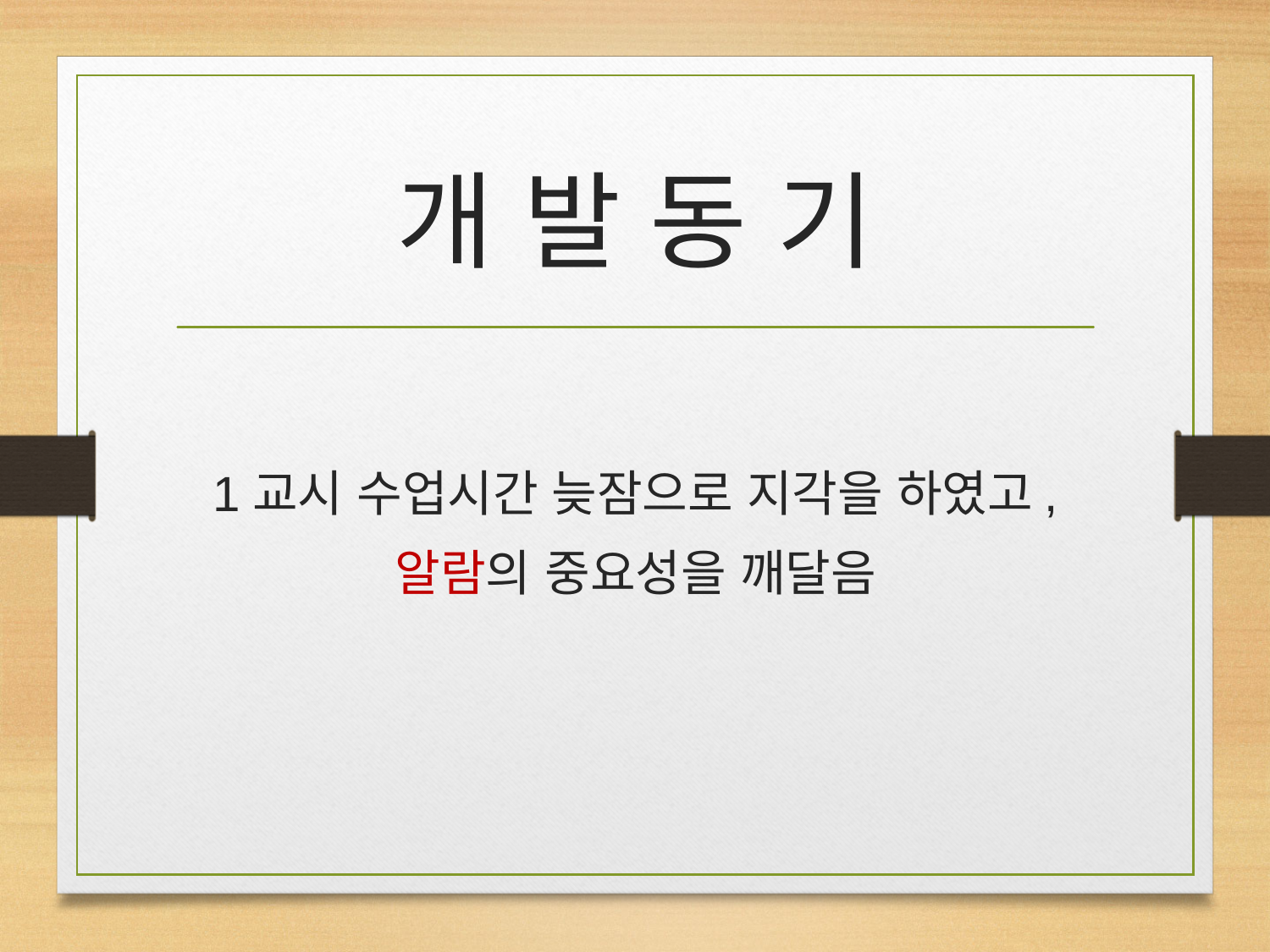

# 개 발 동 기
1교시 수업시간 늦잠으로 지각을 하였고,
알람의 중요성을 깨달음